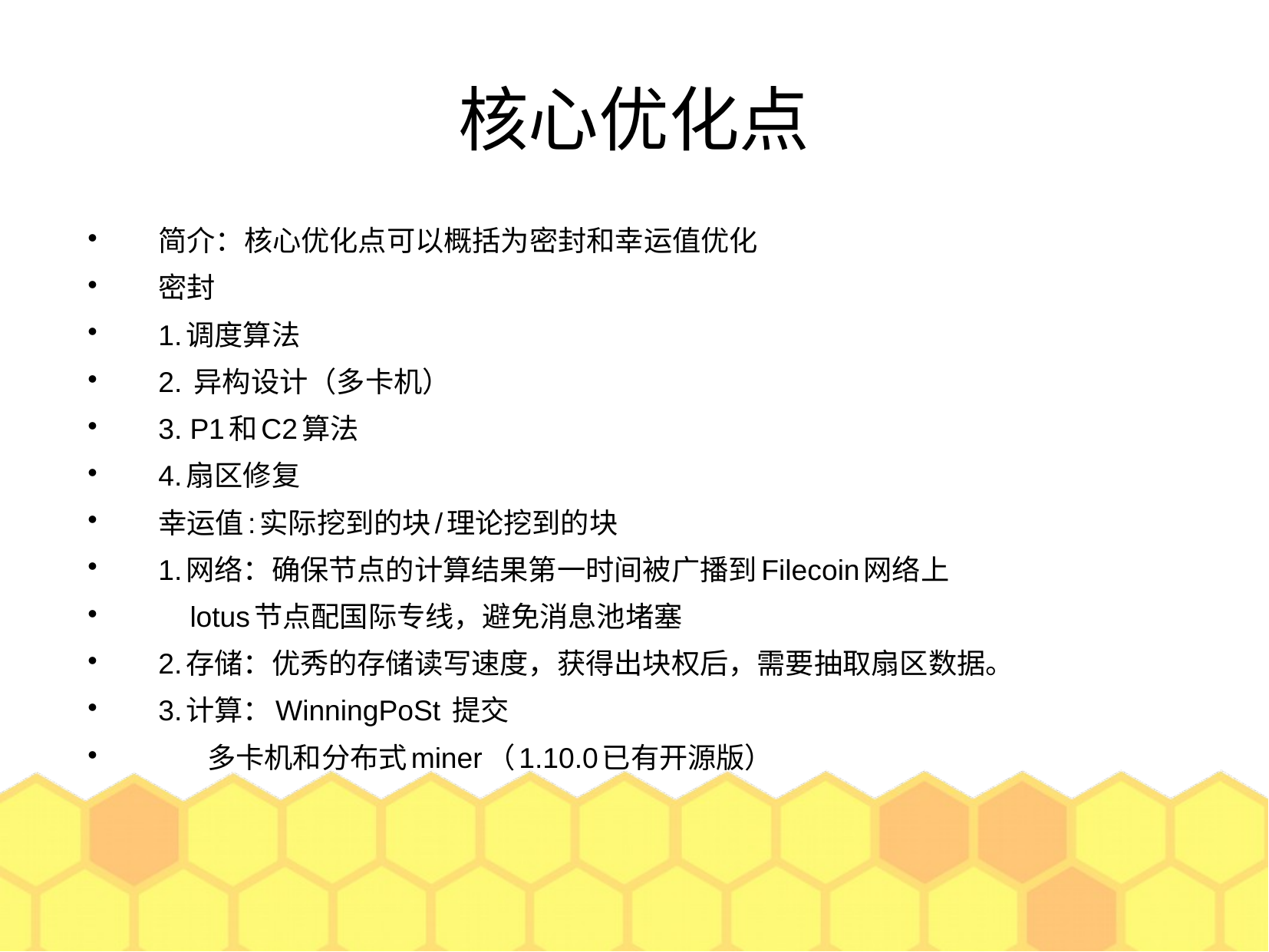

核心优化点
简介：核心优化点可以概括为密封和幸运值优化
密封
1.调度算法
2. 异构设计（多卡机）
3. P1和C2算法
4.扇区修复
幸运值:实际挖到的块/理论挖到的块
1.网络：确保节点的计算结果第一时间被广播到Filecoin网络上
    lotus节点配国际专线，避免消息池堵塞
2.存储：优秀的存储读写速度，获得出块权后，需要抽取扇区数据。
3.计算：WinningPoSt 提交
     多卡机和分布式miner（1.10.0已有开源版）